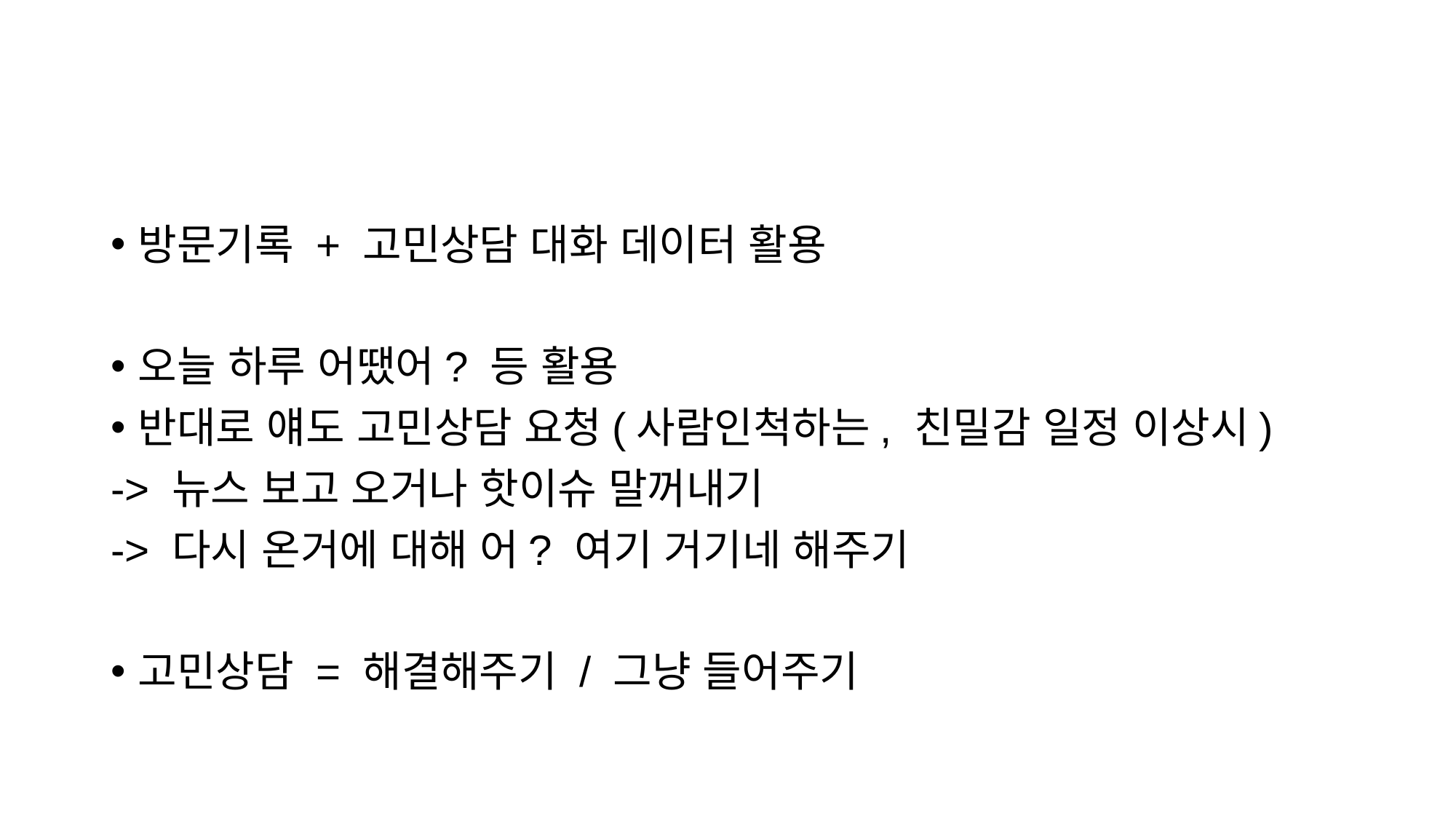

#
방문기록 + 고민상담 대화 데이터 활용

오늘 하루 어땠어? 등 활용
반대로 얘도 고민상담 요청(사람인척하는, 친밀감 일정 이상시)
-> 뉴스 보고 오거나 핫이슈 말꺼내기
-> 다시 온거에 대해 어? 여기 거기네 해주기

고민상담 = 해결해주기 / 그냥 들어주기